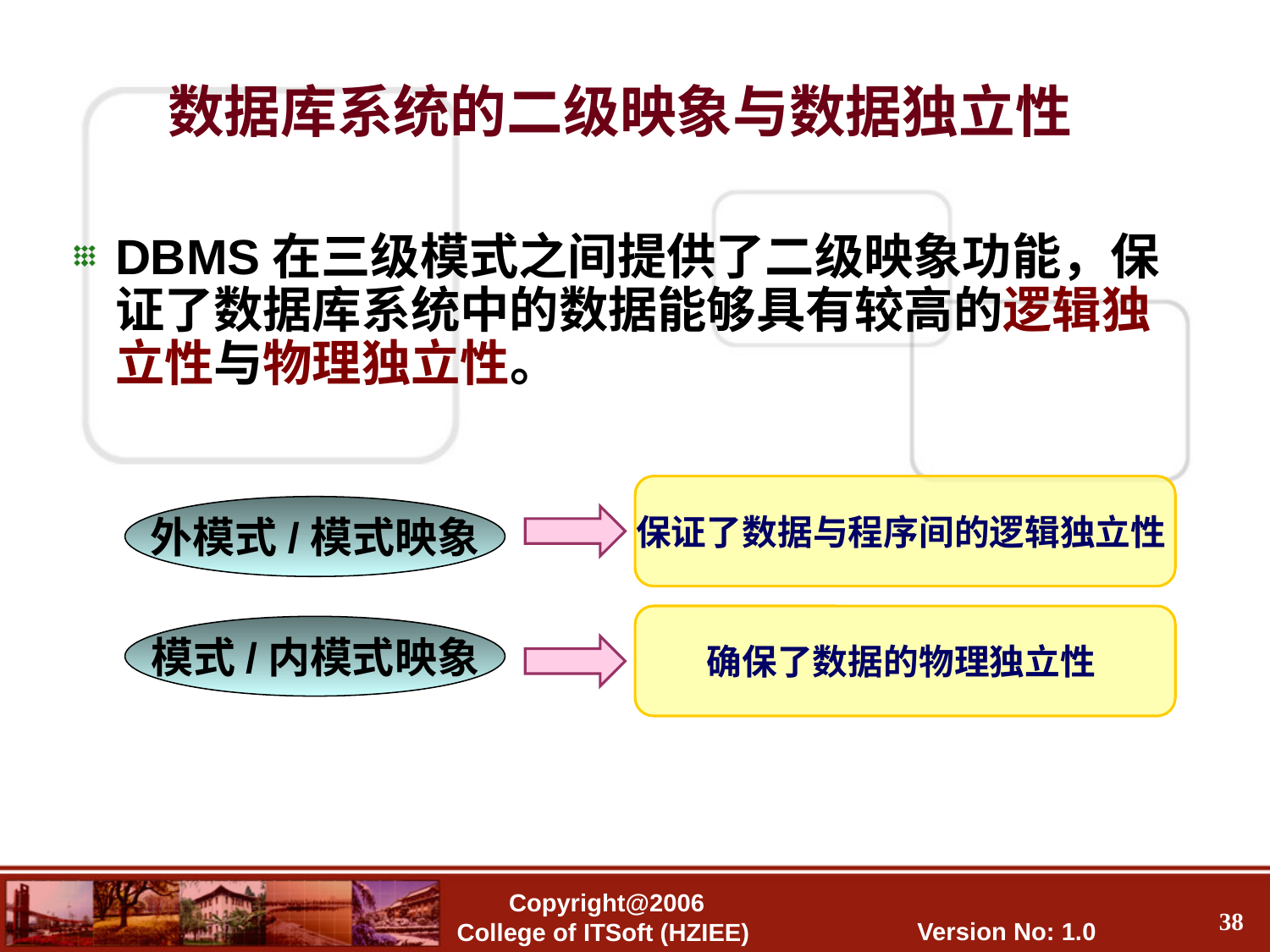

# 数据库系统的二级映象与数据独立性
DBMS在三级模式之间提供了二级映象功能，保证了数据库系统中的数据能够具有较高的逻辑独立性与物理独立性。
保证了数据与程序间的逻辑独立性
外模式/模式映象

确保了数据的物理独立性
模式/内模式映象